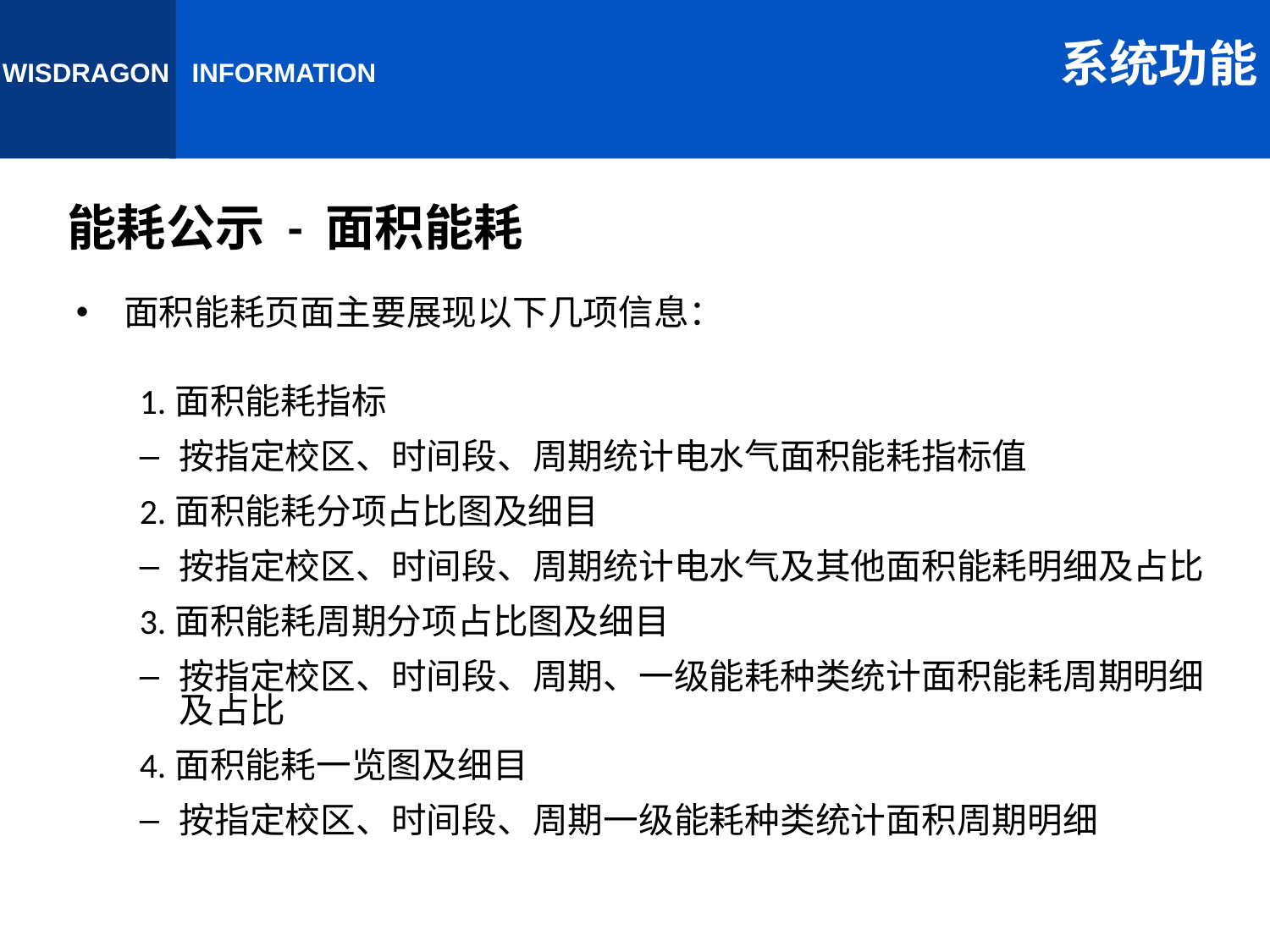

系统功能
能耗公示 - 面积能耗
面积能耗页面主要展现以下几项信息：

1.面积能耗指标
按指定校区、时间段、周期统计电水气面积能耗指标值
2.面积能耗分项占比图及细目
按指定校区、时间段、周期统计电水气及其他面积能耗明细及占比
3.面积能耗周期分项占比图及细目
按指定校区、时间段、周期、一级能耗种类统计面积能耗周期明细及占比
4.面积能耗一览图及细目
按指定校区、时间段、周期一级能耗种类统计面积周期明细